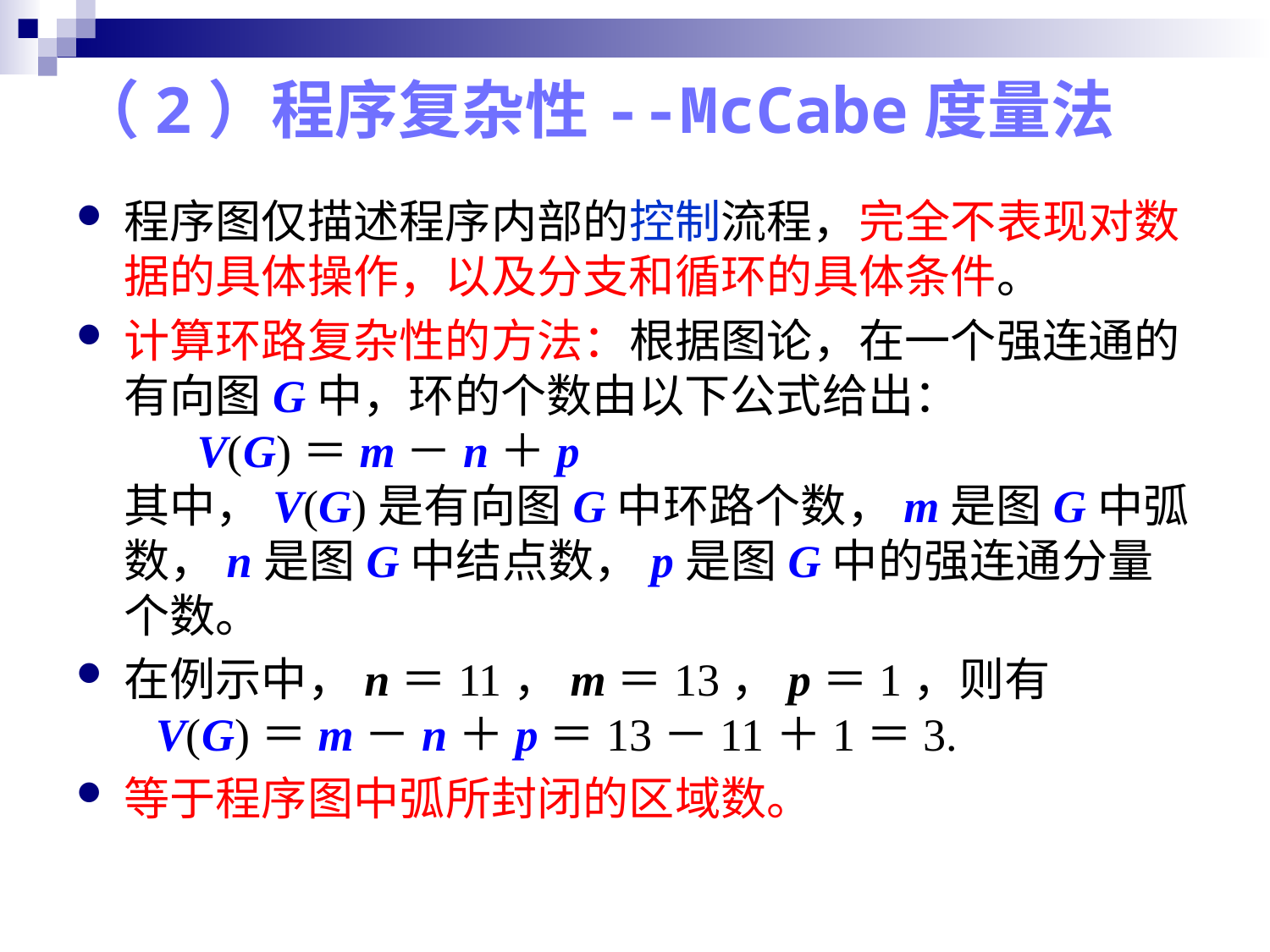

# （2）程序复杂性--McCabe度量法
程序图仅描述程序内部的控制流程，完全不表现对数据的具体操作，以及分支和循环的具体条件。
计算环路复杂性的方法：根据图论，在一个强连通的有向图G中，环的个数由以下公式给出：
      V(G)＝m－n＋p
其中，V(G)是有向图G中环路个数，m是图G中弧数，n是图G中结点数，p是图G中的强连通分量个数。
在例示中，n＝11，m＝13，p＝1，则有
  V(G)＝m－n＋p＝13－11＋1＝3.
等于程序图中弧所封闭的区域数。

27